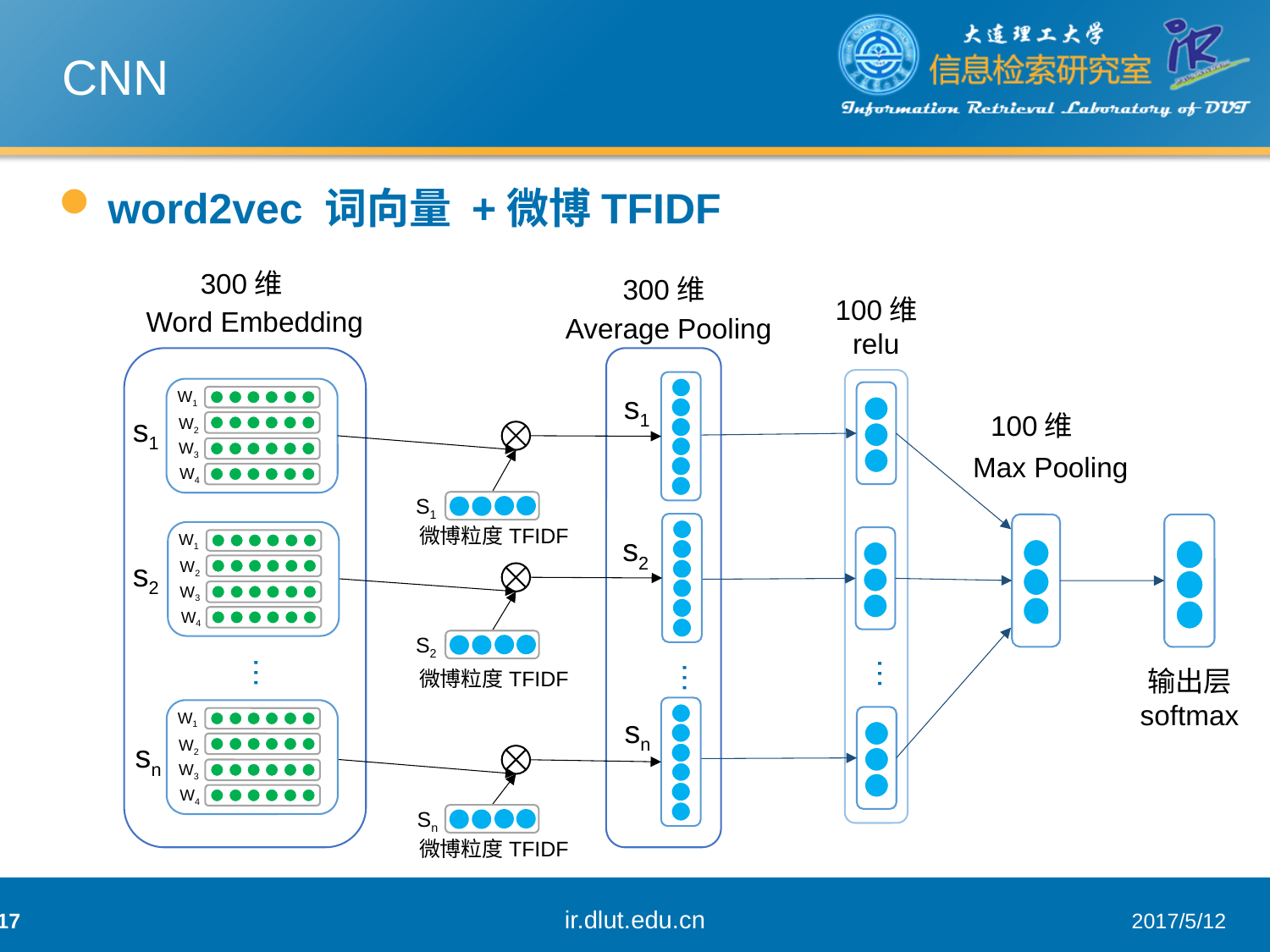

# CNN
word2vec 词向量 +微博TFIDF
300维
300维
100维
relu
Word Embedding
Average Pooling

W1

W2

W3

W4

s1

100维
s1

Max Pooling
S1

微博粒度TFIDF

W1

W2

W3

W4

s2

s2

S2

…
…
…
输出层
softmax
微博粒度TFIDF

W1

W2

W3

W4

sn

sn

Sn

微博粒度TFIDF